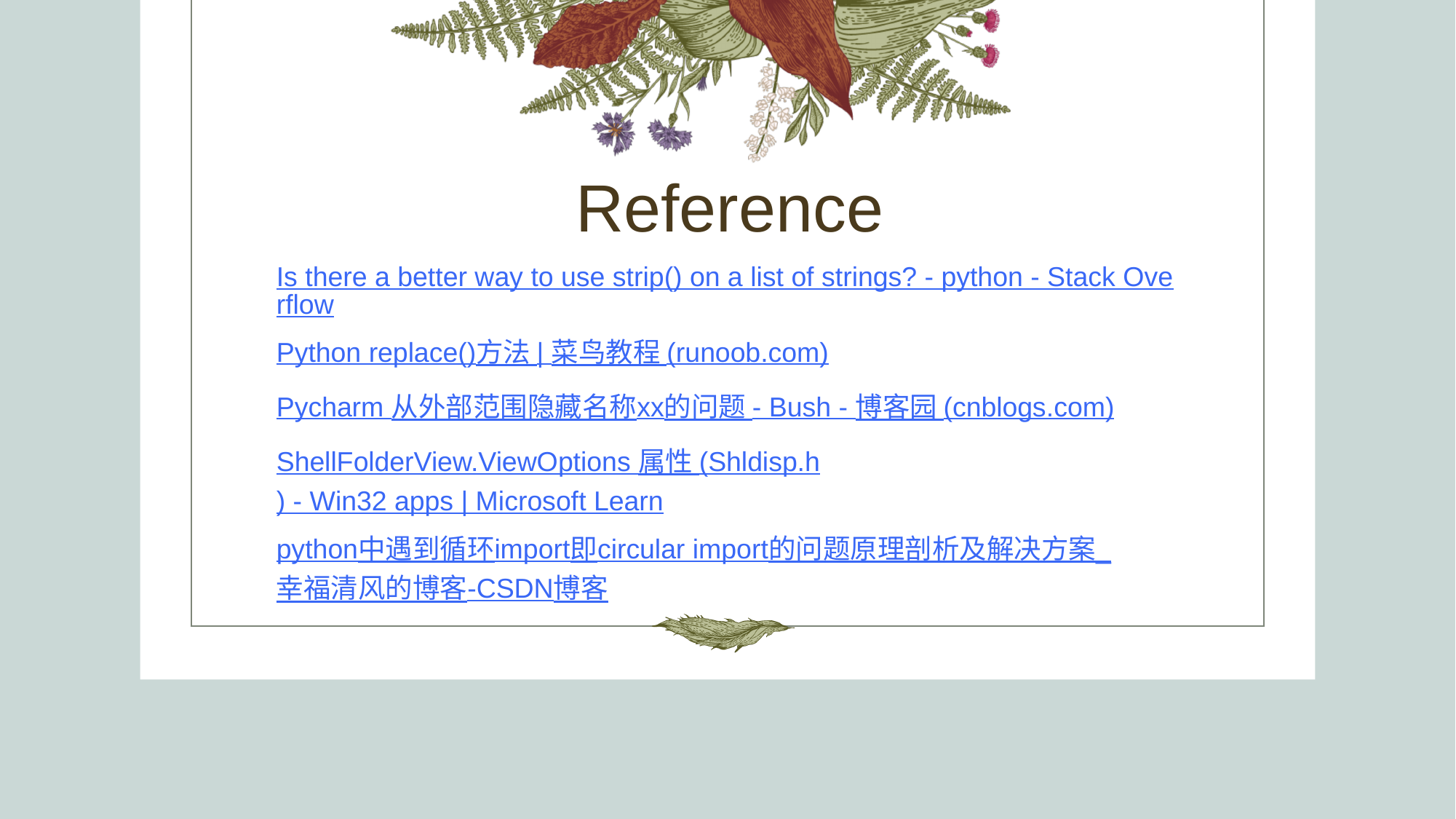

# Reference
Is there a better way to use strip() on a list of strings? - python - Stack Overflow
Python replace()方法 | 菜鸟教程 (runoob.com)
Pycharm 从外部范围隐藏名称xx的问题 - Bush - 博客园 (cnblogs.com)
ShellFolderView.ViewOptions 属性 (Shldisp.h) - Win32 apps | Microsoft Learn
python中遇到循环import即circular import的问题原理剖析及解决方案_幸福清风的博客-CSDN博客